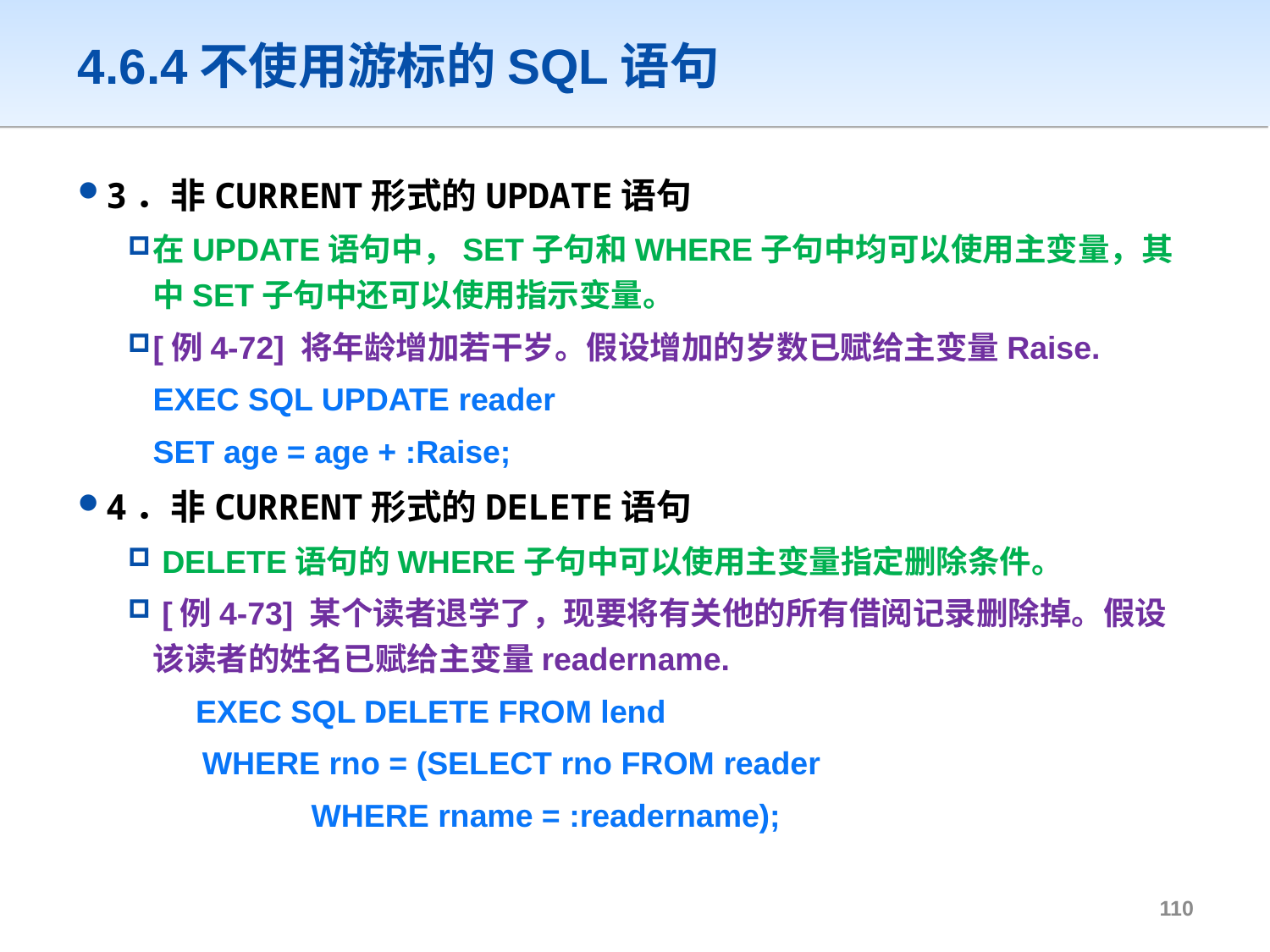

# 4.6.4不使用游标的SQL语句
3．非CURRENT形式的UPDATE语句
在UPDATE语句中，SET子句和WHERE子句中均可以使用主变量，其中SET子句中还可以使用指示变量。
[例4-72] 将年龄增加若干岁。假设增加的岁数已赋给主变量Raise.
  	EXEC SQL UPDATE reader
  	SET age = age + :Raise;
4．非CURRENT形式的DELETE语句
 DELETE语句的WHERE子句中可以使用主变量指定删除条件。
 [例4-73] 某个读者退学了，现要将有关他的所有借阅记录删除掉。假设该读者的姓名已赋给主变量readername.
  EXEC SQL DELETE FROM lend
 	WHERE rno = (SELECT rno FROM reader
               WHERE rname = :readername);

110